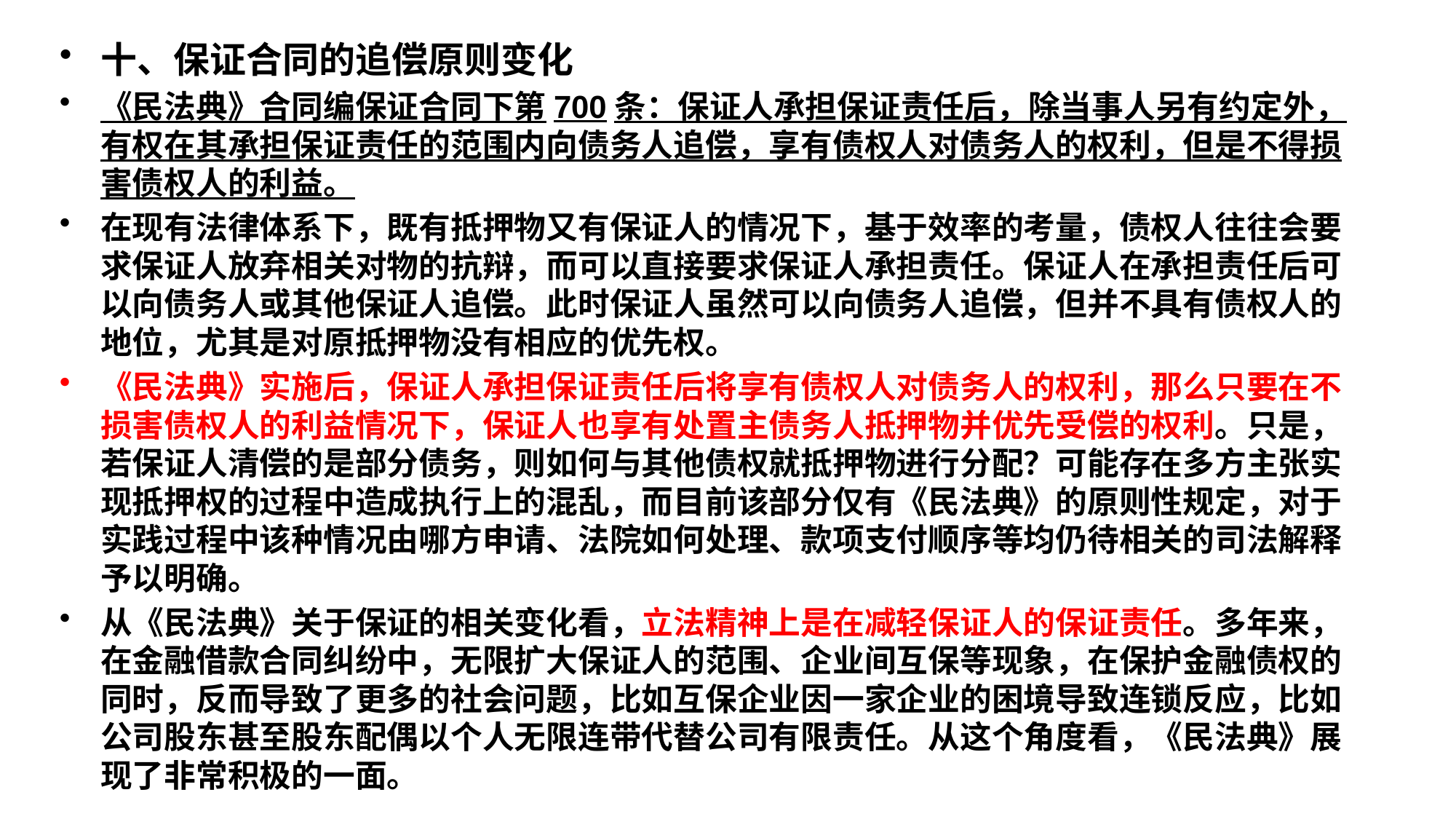

十、保证合同的追偿原则变化
《民法典》合同编保证合同下第700条：保证人承担保证责任后，除当事人另有约定外，有权在其承担保证责任的范围内向债务人追偿，享有债权人对债务人的权利，但是不得损害债权人的利益。
在现有法律体系下，既有抵押物又有保证人的情况下，基于效率的考量，债权人往往会要求保证人放弃相关对物的抗辩，而可以直接要求保证人承担责任。保证人在承担责任后可以向债务人或其他保证人追偿。此时保证人虽然可以向债务人追偿，但并不具有债权人的地位，尤其是对原抵押物没有相应的优先权。
《民法典》实施后，保证人承担保证责任后将享有债权人对债务人的权利，那么只要在不损害债权人的利益情况下，保证人也享有处置主债务人抵押物并优先受偿的权利。只是，若保证人清偿的是部分债务，则如何与其他债权就抵押物进行分配？可能存在多方主张实现抵押权的过程中造成执行上的混乱，而目前该部分仅有《民法典》的原则性规定，对于实践过程中该种情况由哪方申请、法院如何处理、款项支付顺序等均仍待相关的司法解释予以明确。
从《民法典》关于保证的相关变化看，立法精神上是在减轻保证人的保证责任。多年来，在金融借款合同纠纷中，无限扩大保证人的范围、企业间互保等现象，在保护金融债权的同时，反而导致了更多的社会问题，比如互保企业因一家企业的困境导致连锁反应，比如公司股东甚至股东配偶以个人无限连带代替公司有限责任。从这个角度看，《民法典》展现了非常积极的一面。